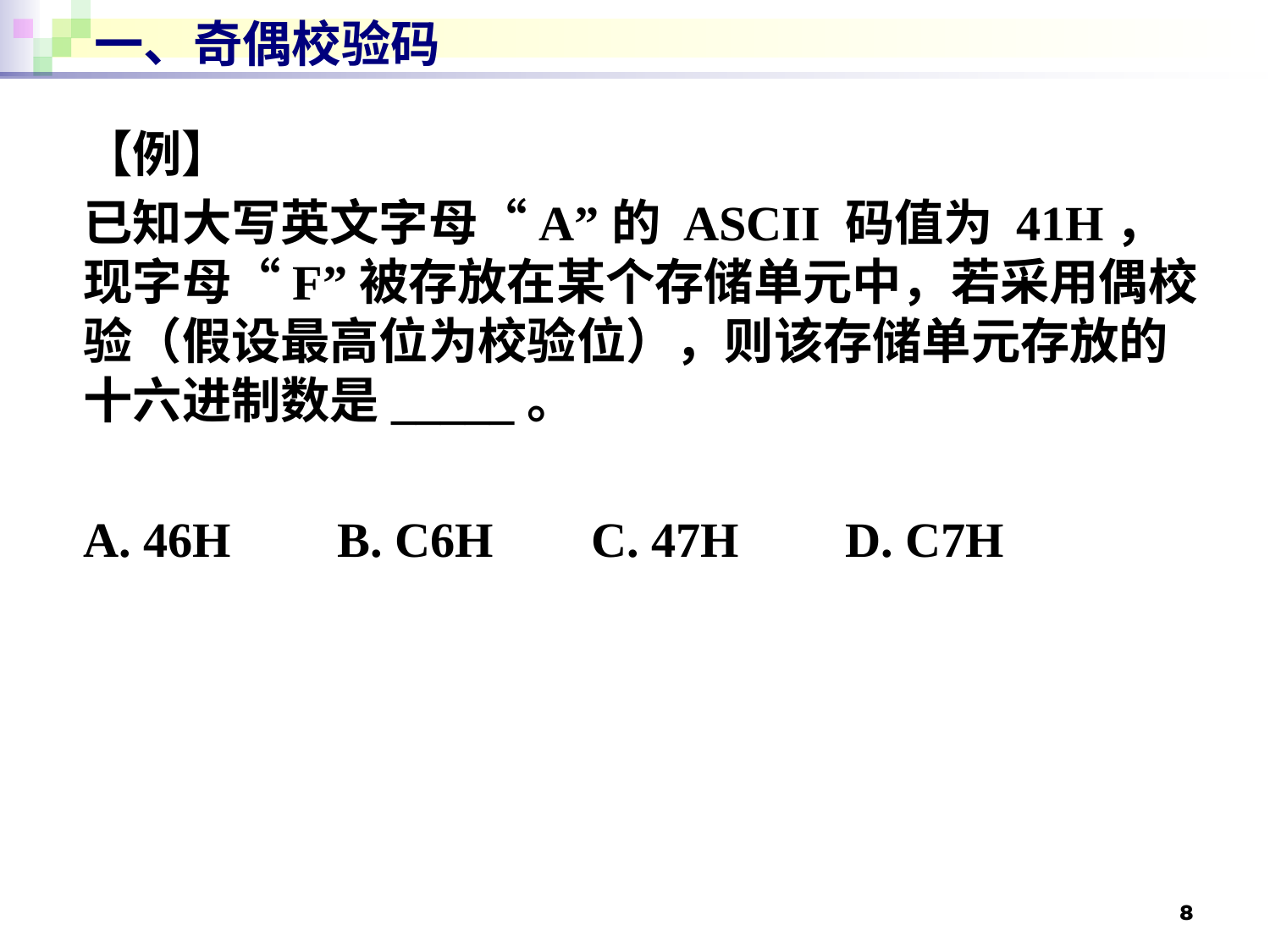

# 一、奇偶校验码
【例】
已知大写英文字母“A”的 ASCII 码值为 41H，现字母“F”被存放在某个存储单元中，若采用偶校验（假设最高位为校验位），则该存储单元存放的十六进制数是_____。

A. 46H	B. C6H	C. 47H	D. C7H
8